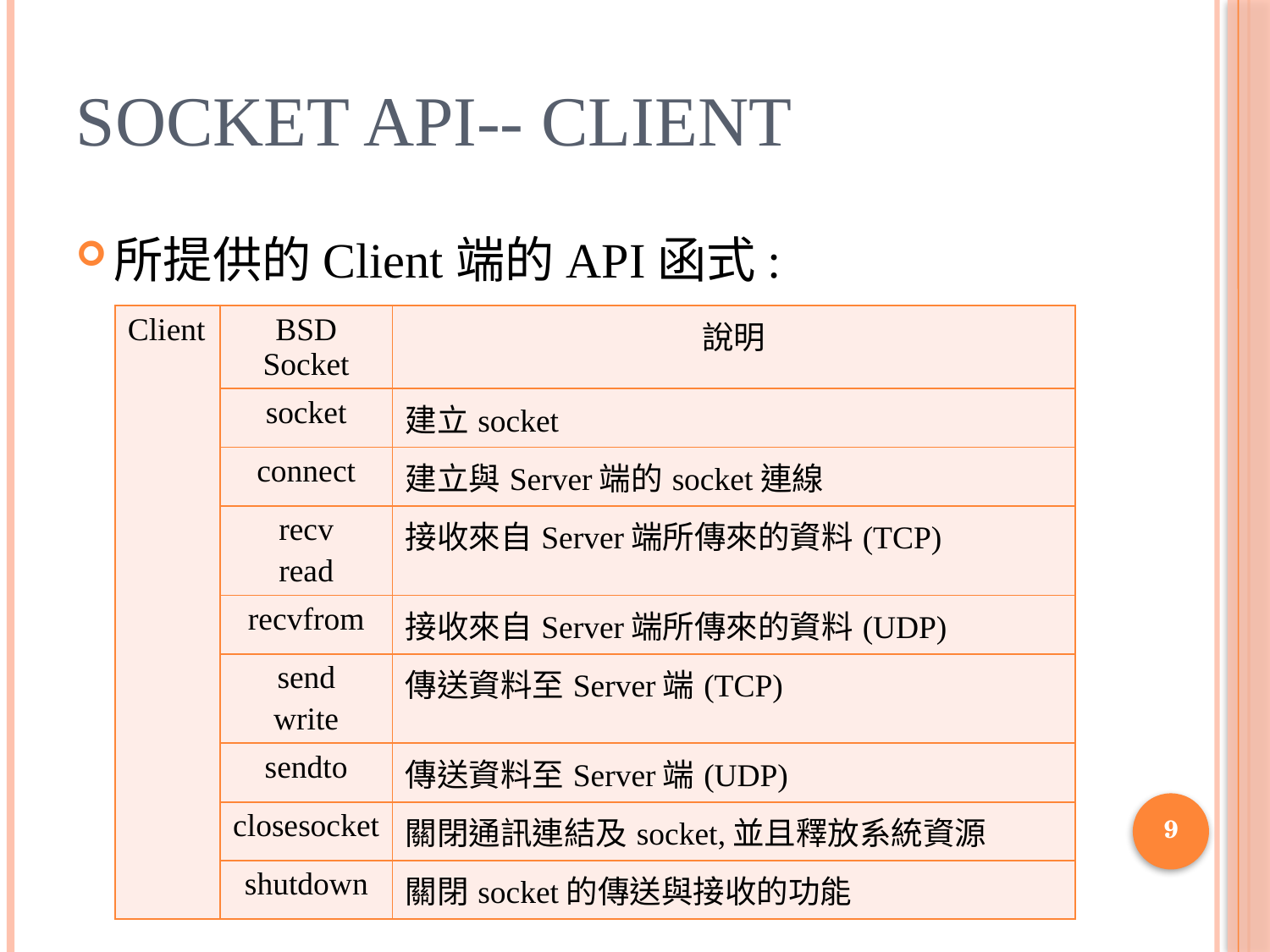

# Socket API-- Client
所提供的Client端的API函式:

| Client | BSD Socket | 說明 |
| --- | --- | --- |
|  | socket | 建立socket |
|  | connect | 建立與Server端的socket連線 |
|  | recv read | 接收來自Server端所傳來的資料(TCP) |
|  | recvfrom | 接收來自Server端所傳來的資料(UDP) |
|  | send write | 傳送資料至Server端(TCP) |
|  | sendto | 傳送資料至Server端(UDP) |
|  | closesocket | 關閉通訊連結及socket,並且釋放系統資源 |
|  | shutdown | 關閉socket的傳送與接收的功能 |
9